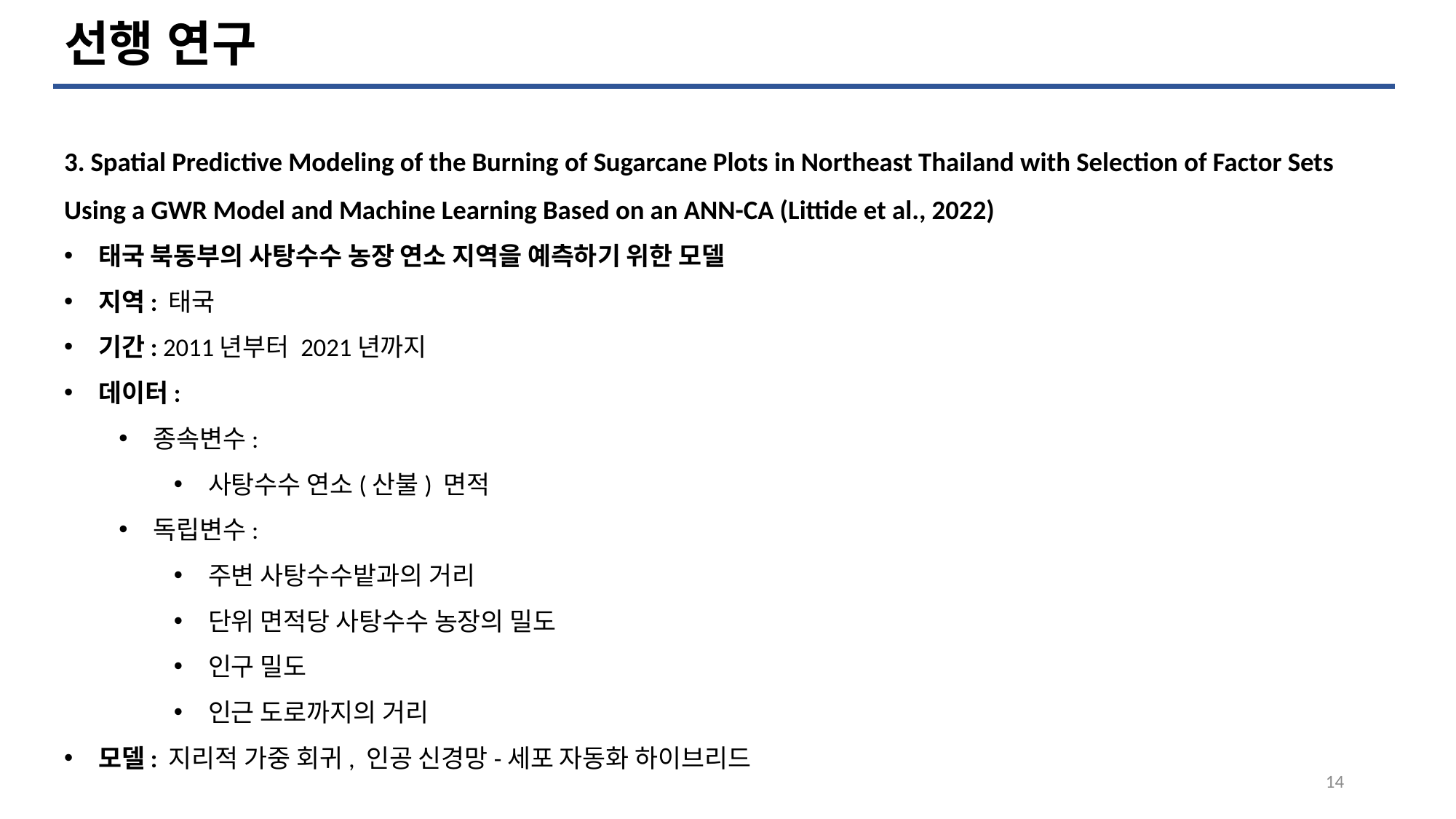

선행 연구
3. Spatial Predictive Modeling of the Burning of Sugarcane Plots in Northeast Thailand with Selection of Factor Sets Using a GWR Model and Machine Learning Based on an ANN-CA (Littide et al., 2022)
태국 북동부의 사탕수수 농장 연소 지역을 예측하기 위한 모델
지역: 태국
기간: 2011년부터 2021년까지
데이터:
종속변수:
사탕수수 연소(산불) 면적
독립변수:
주변 사탕수수밭과의 거리
단위 면적당 사탕수수 농장의 밀도
인구 밀도
인근 도로까지의 거리
모델: 지리적 가중 회귀, 인공 신경망-세포 자동화 하이브리드
14